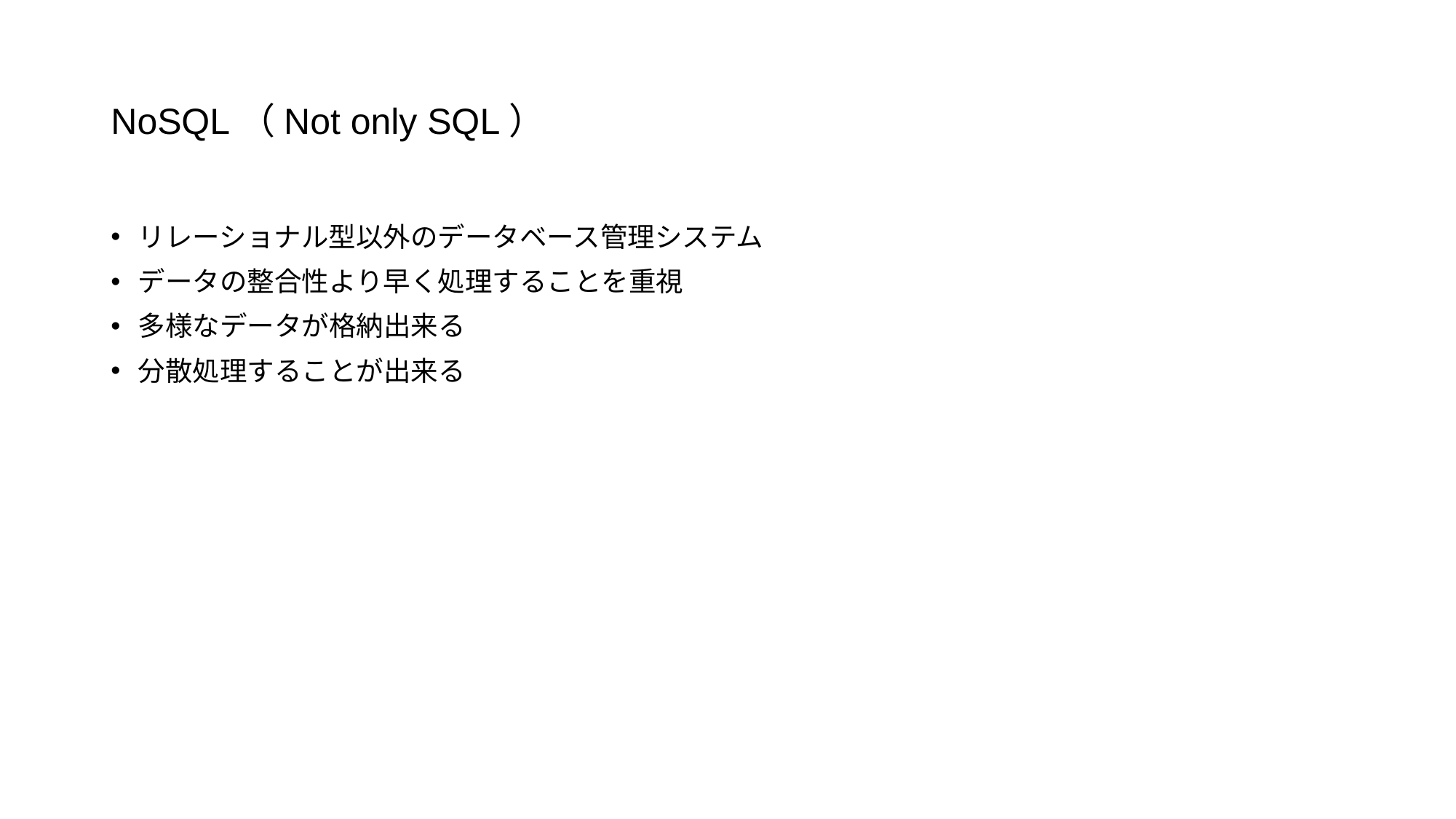

# NoSQL（Not only SQL）
リレーショナル型以外のデータベース管理システム
データの整合性より早く処理することを重視
多様なデータが格納出来る
分散処理することが出来る